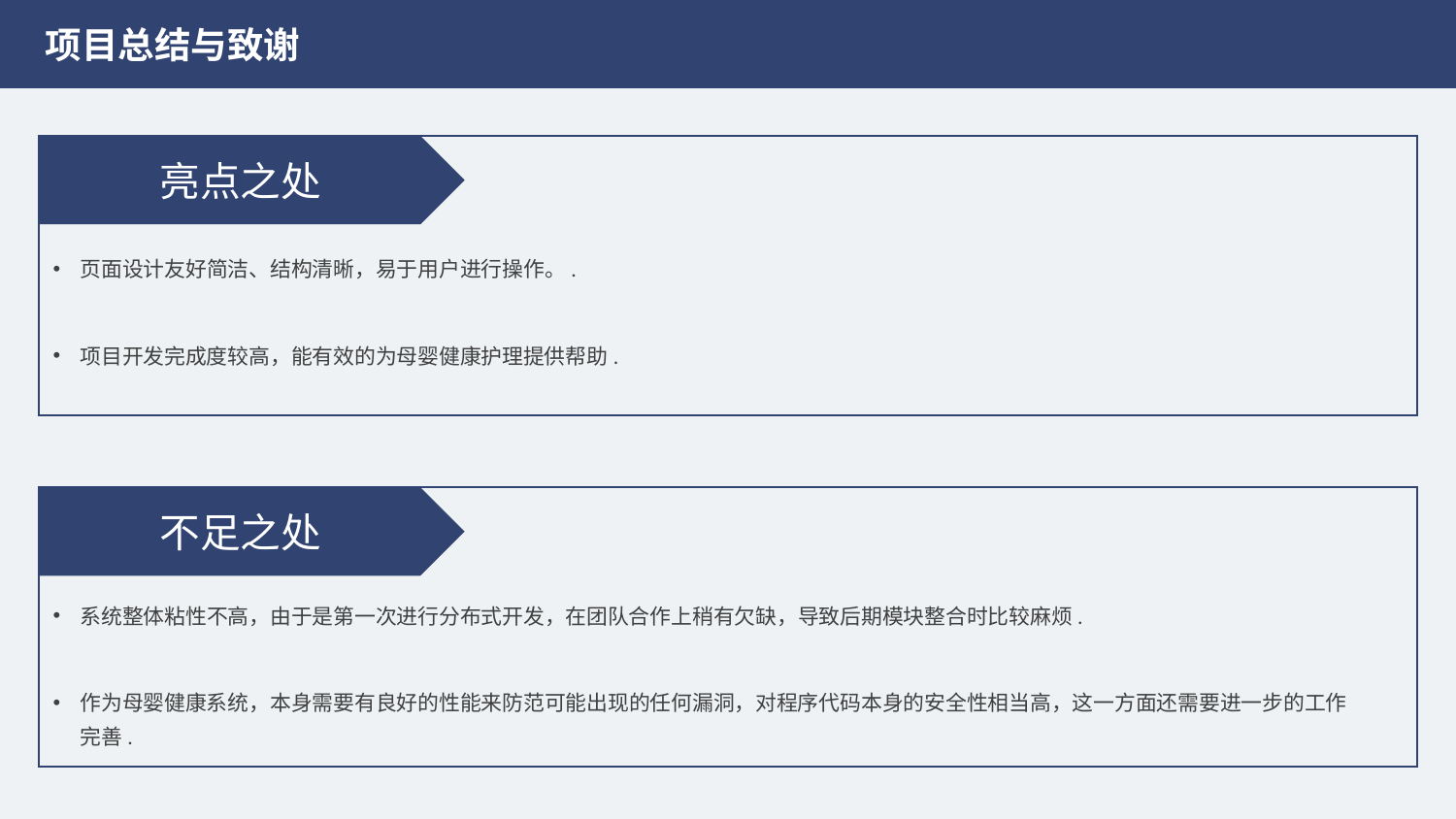

项目总结与致谢

亮点之处
页面设计友好简洁、结构清晰，易于用户进行操作。.
项目开发完成度较高，能有效的为母婴健康护理提供帮助.

不足之处
系统整体粘性不高，由于是第一次进行分布式开发，在团队合作上稍有欠缺，导致后期模块整合时比较麻烦.
作为母婴健康系统，本身需要有良好的性能来防范可能出现的任何漏洞，对程序代码本身的安全性相当高，这一方面还需要进一步的工作完善.